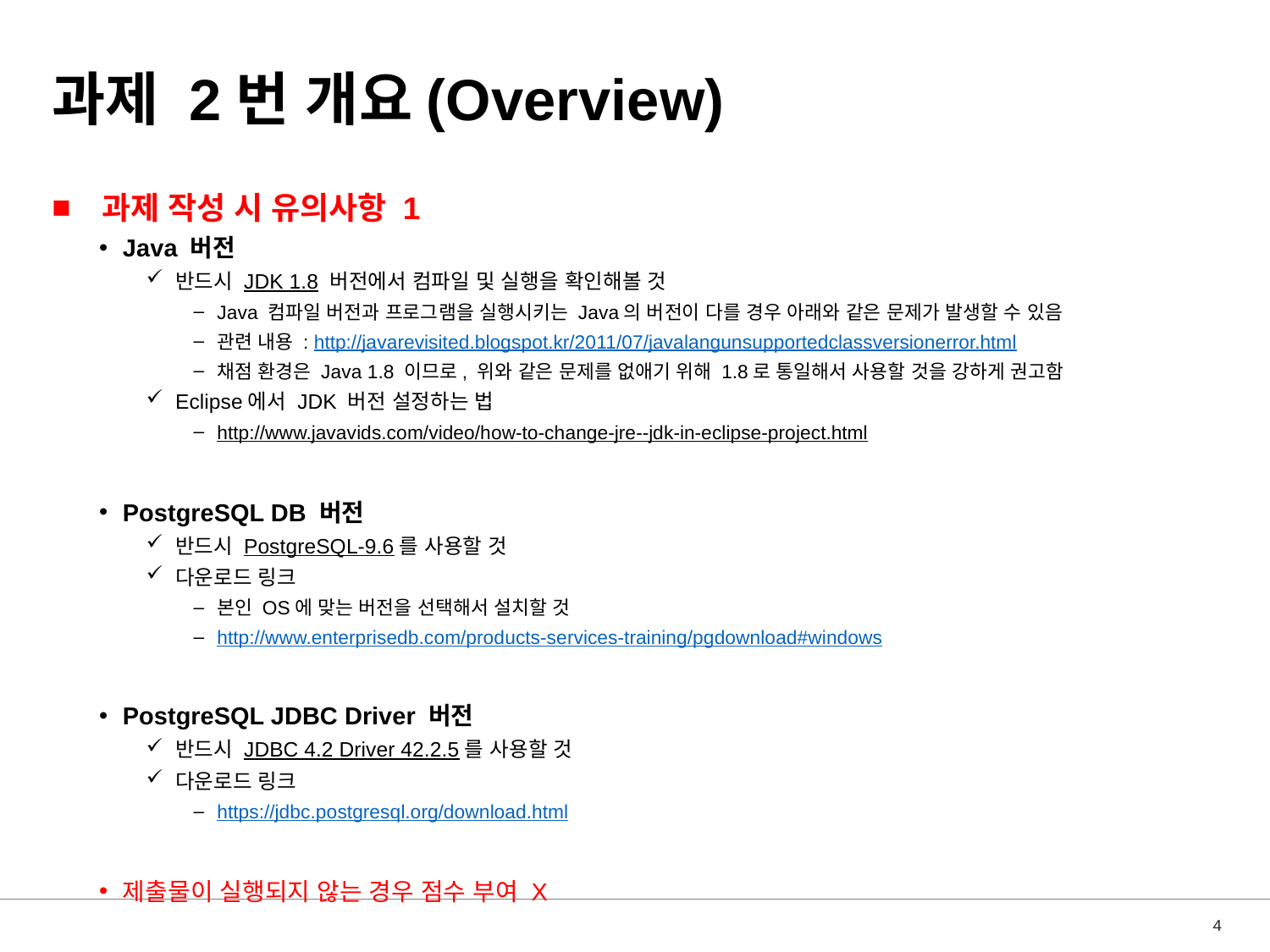

# 과제 2번 개요(Overview)
과제 작성 시 유의사항 1
Java 버전
반드시 JDK 1.8 버전에서 컴파일 및 실행을 확인해볼 것
Java 컴파일 버전과 프로그램을 실행시키는 Java의 버전이 다를 경우 아래와 같은 문제가 발생할 수 있음
관련 내용 : http://javarevisited.blogspot.kr/2011/07/javalangunsupportedclassversionerror.html
채점 환경은 Java 1.8 이므로, 위와 같은 문제를 없애기 위해 1.8로 통일해서 사용할 것을 강하게 권고함
Eclipse에서 JDK 버전 설정하는 법
http://www.javavids.com/video/how-to-change-jre--jdk-in-eclipse-project.html

PostgreSQL DB 버전
반드시 PostgreSQL-9.6를 사용할 것
다운로드 링크
본인 OS에 맞는 버전을 선택해서 설치할 것
http://www.enterprisedb.com/products-services-training/pgdownload#windows

PostgreSQL JDBC Driver 버전
반드시 JDBC 4.2 Driver 42.2.5를 사용할 것
다운로드 링크
https://jdbc.postgresql.org/download.html

제출물이 실행되지 않는 경우 점수 부여 X
4